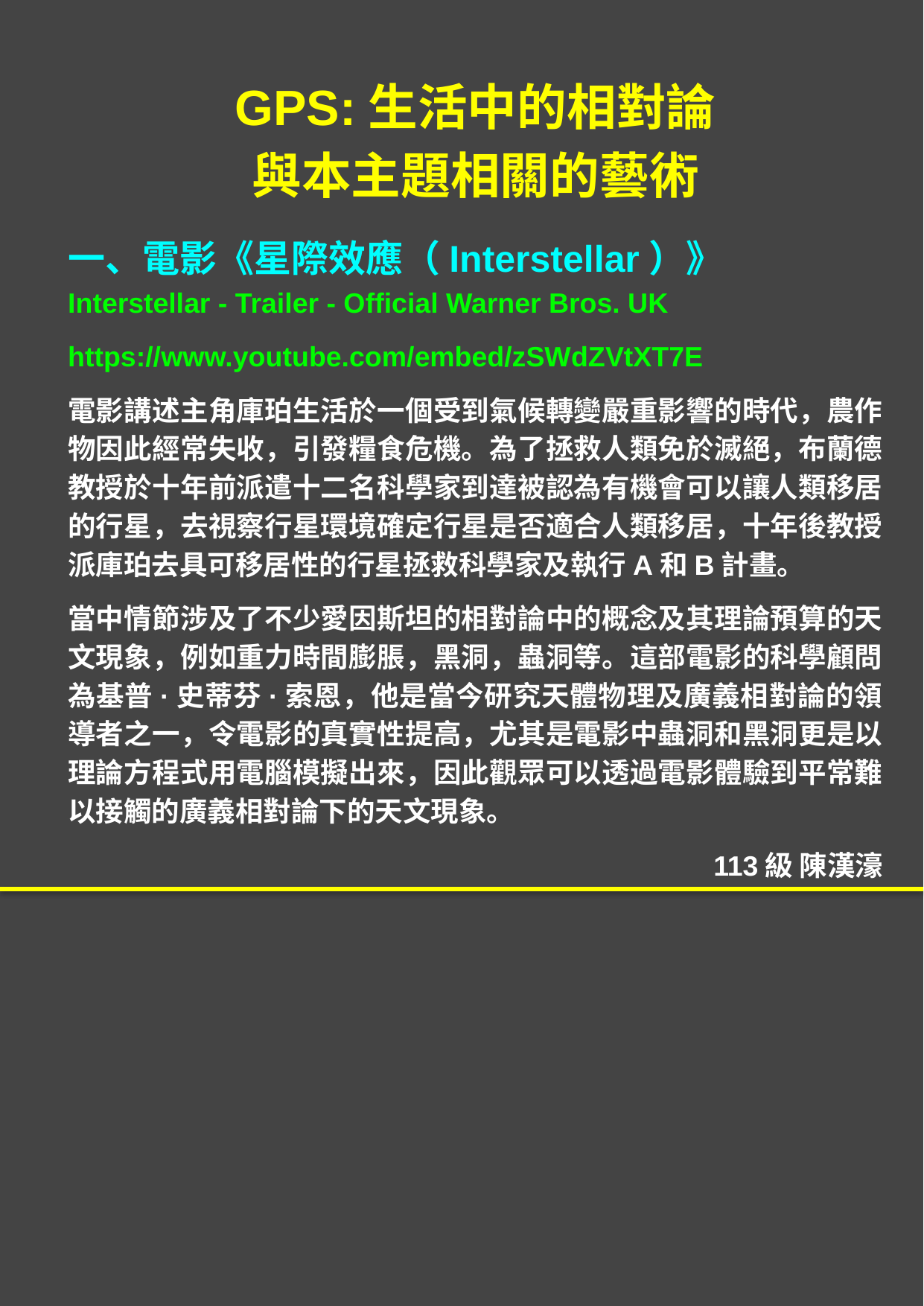

GPS:生活中的相對論
與本主題相關的藝術
一、電影《星際效應（Interstellar）》
Interstellar - Trailer - Official Warner Bros. UK
https://www.youtube.com/embed/zSWdZVtXT7E
電影講述主角庫珀生活於一個受到氣候轉變嚴重影響的時代，農作物因此經常失收，引發糧食危機。為了拯救人類免於滅絕，布蘭德教授於十年前派遣十二名科學家到達被認為有機會可以讓人類移居的行星，去視察行星環境確定行星是否適合人類移居，十年後教授派庫珀去具可移居性的行星拯救科學家及執行A和B計畫。
當中情節涉及了不少愛因斯坦的相對論中的概念及其理論預算的天文現象，例如重力時間膨脹，黑洞，蟲洞等。這部電影的科學顧問為基普·史蒂芬·索恩，他是當今研究天體物理及廣義相對論的領導者之一，令電影的真實性提高，尤其是電影中蟲洞和黑洞更是以理論方程式用電腦模擬出來，因此觀眾可以透過電影體驗到平常難以接觸的廣義相對論下的天文現象。
113級 陳漢濠